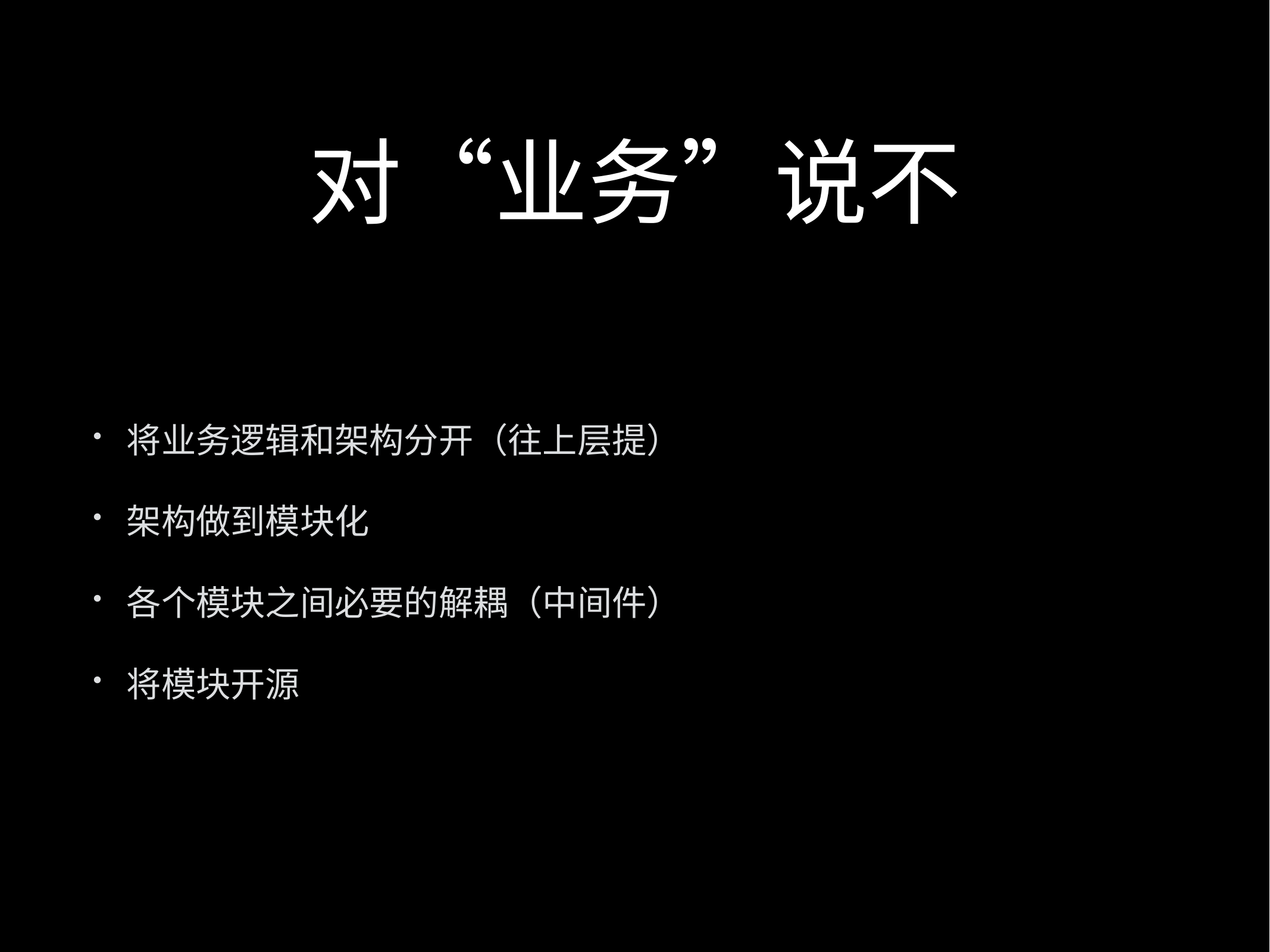

# 对“业务”说不
将业务逻辑和架构分开（往上层提）
架构做到模块化
各个模块之间必要的解耦（中间件）
将模块开源